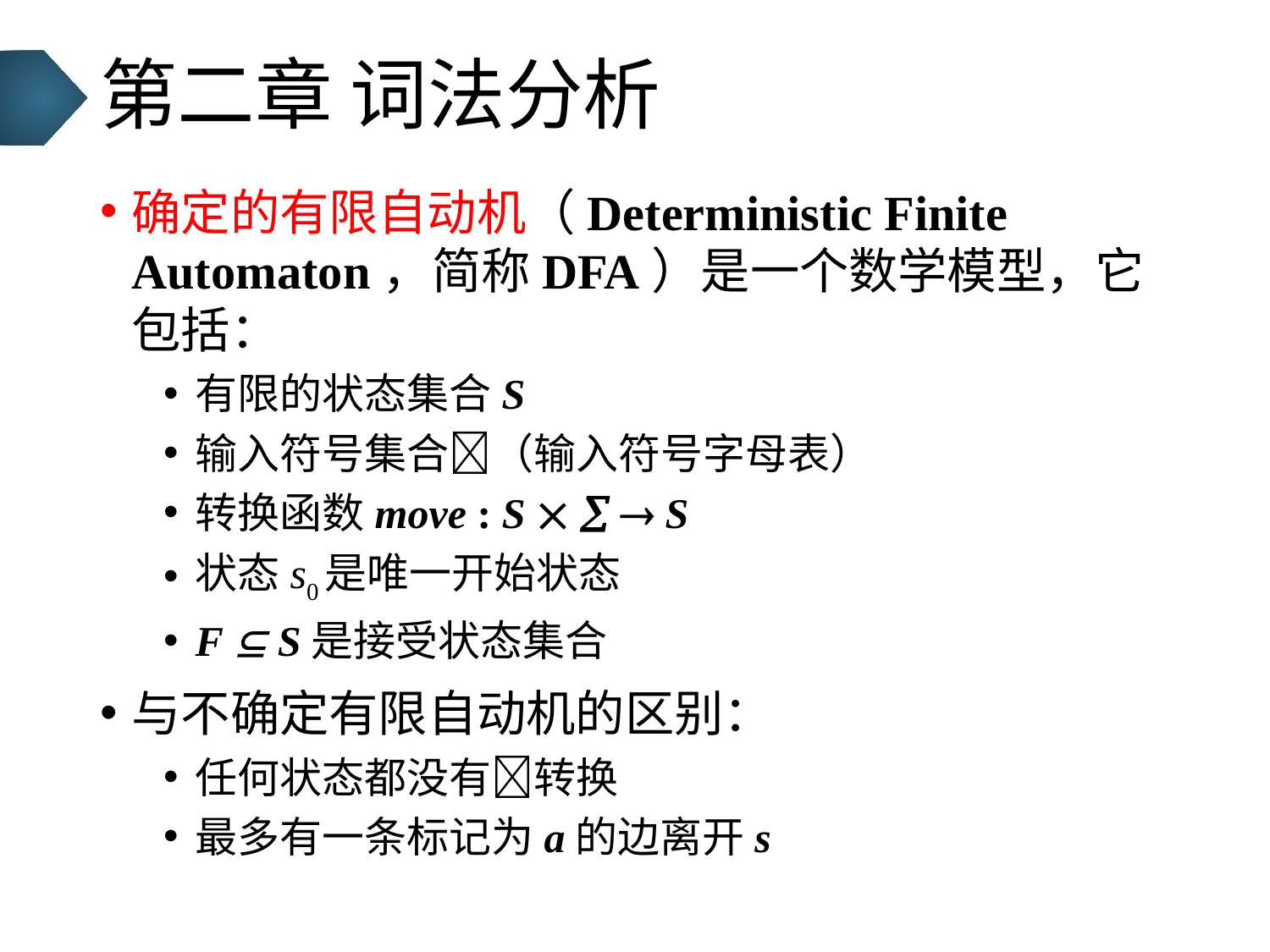

# 第二章 词法分析
确定的有限自动机（Deterministic Finite Automaton，简称DFA）是一个数学模型，它包括：
有限的状态集合S
输入符号集合∑（输入符号字母表）
转换函数move : S × ∑ → S
状态s0是唯一开始状态
F ⊆ S是接受状态集合
与不确定有限自动机的区别：
任何状态都没有ε转换
最多有一条标记为a的边离开s